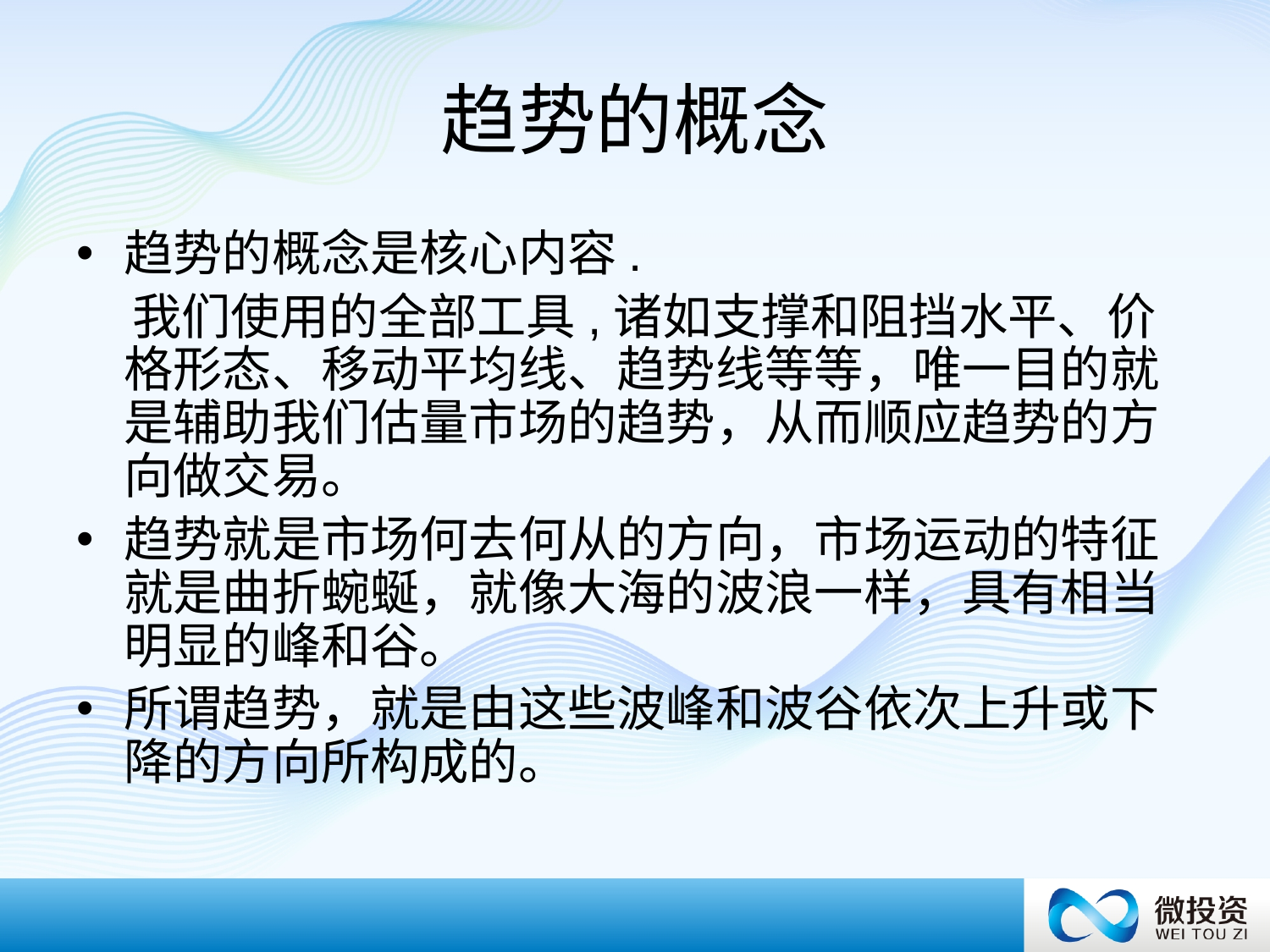

# 趋势的概念
趋势的概念是核心内容.
    我们使用的全部工具,诸如支撑和阻挡水平、价格形态、移动平均线、趋势线等等，唯一目的就是辅助我们估量市场的趋势，从而顺应趋势的方向做交易。
趋势就是市场何去何从的方向，市场运动的特征就是曲折蜿蜒，就像大海的波浪一样，具有相当明显的峰和谷。
所谓趋势，就是由这些波峰和波谷依次上升或下降的方向所构成的。